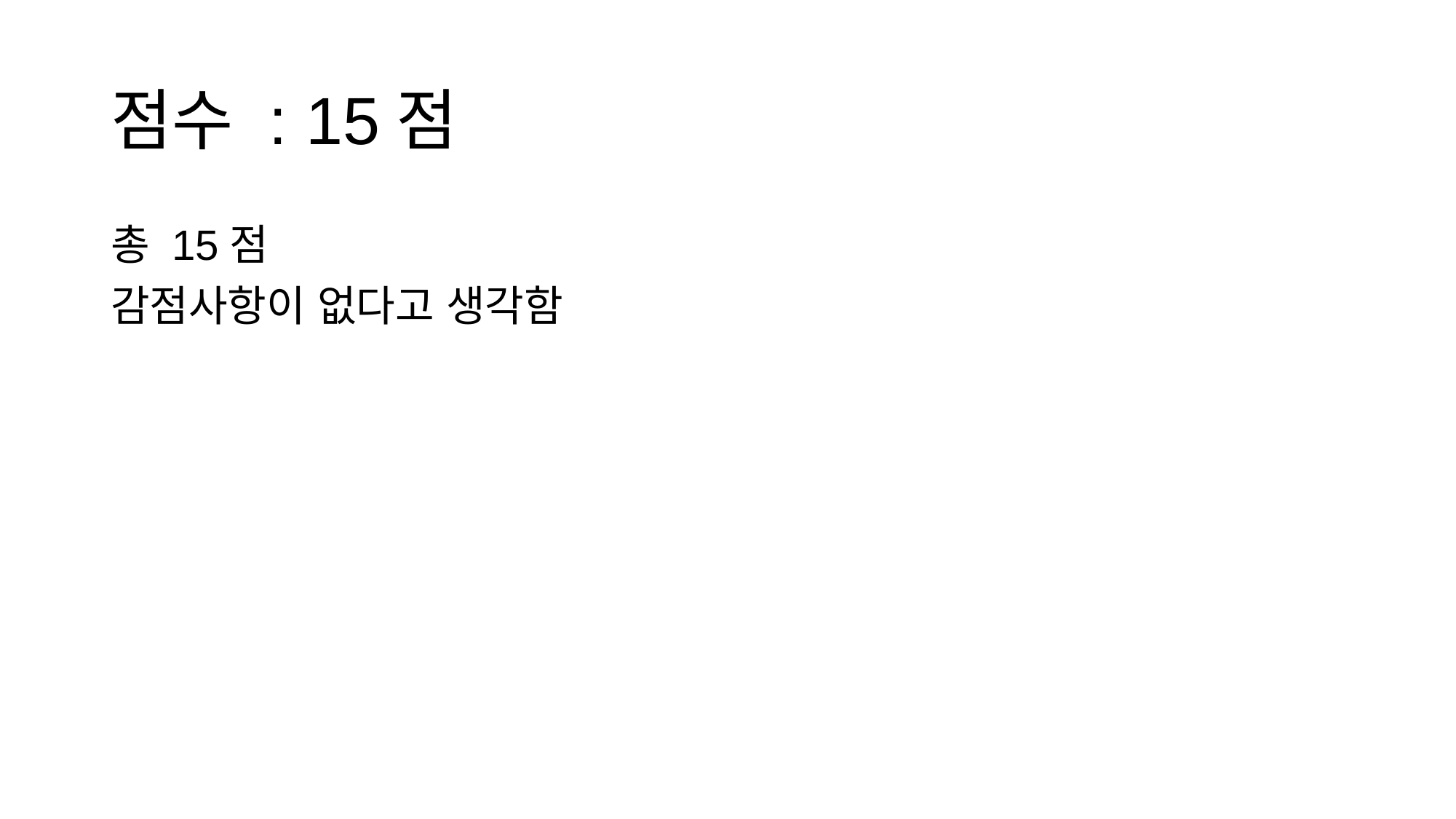

# 점수 : 15점
총 15점
감점사항이 없다고 생각함